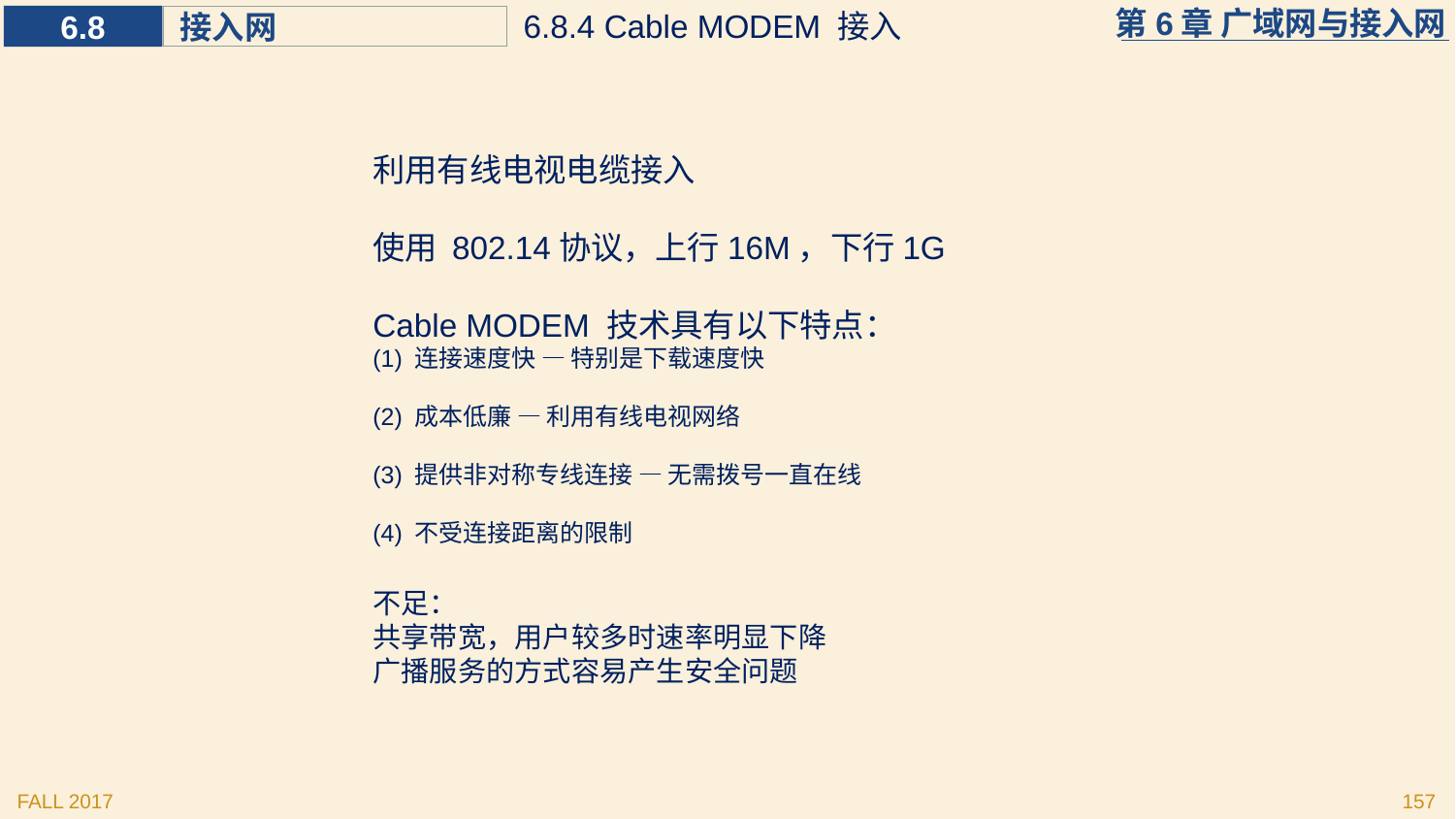

6.8.4 Cable MODEM 接入
利用有线电视电缆接入

使用 802.14协议，上行16M，下行1G

Cable MODEM 技术具有以下特点：
(1) 连接速度快 — 特别是下载速度快

(2) 成本低廉 — 利用有线电视网络

(3) 提供非对称专线连接 — 无需拨号一直在线

(4) 不受连接距离的限制

不足：
共享带宽，用户较多时速率明显下降
广播服务的方式容易产生安全问题